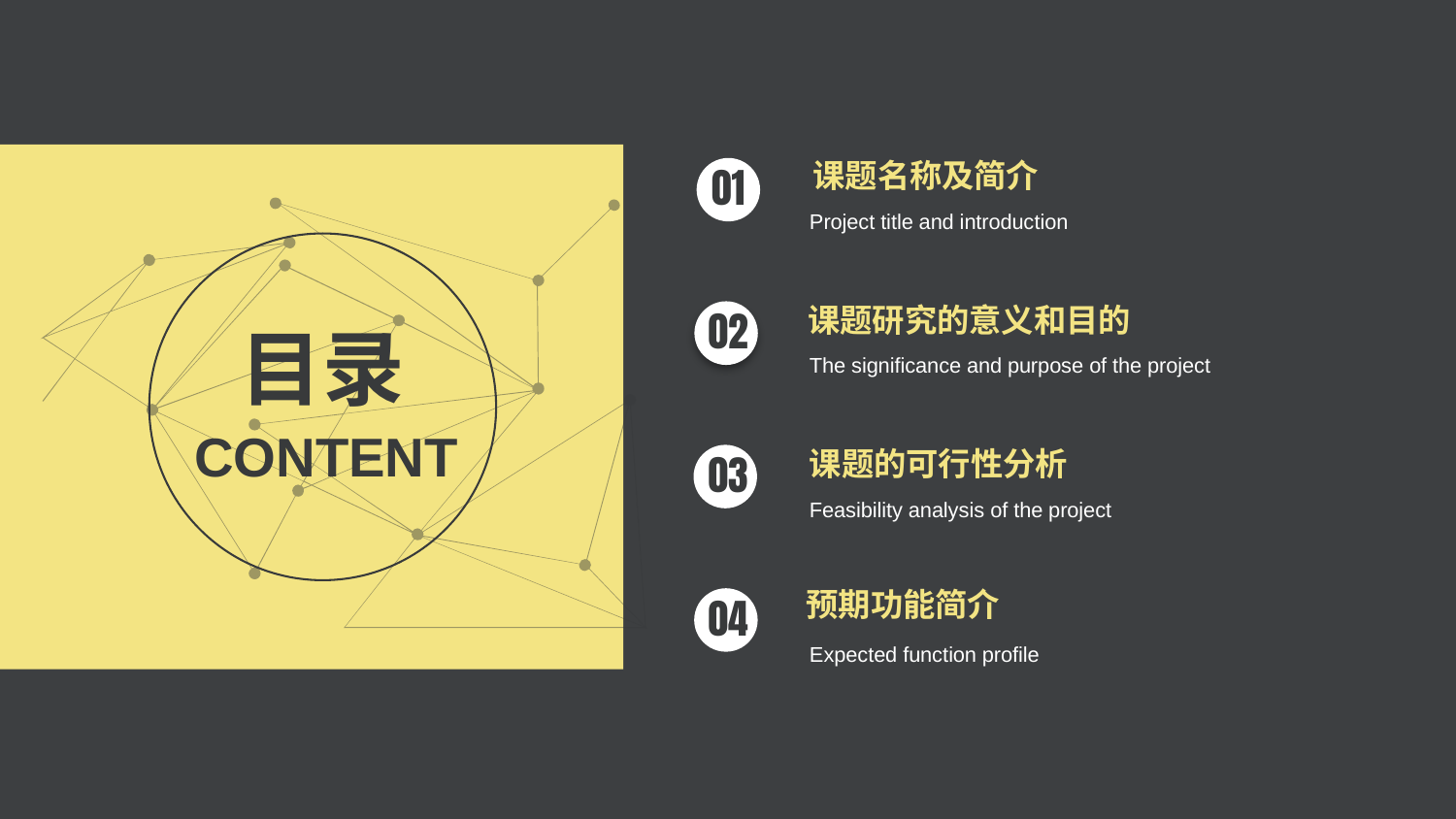

课题名称及简介
01

Project title and introduction

课题研究的意义和目的
02

目录
The significance and purpose of the project

CONTENT
课题的可行性分析
03

Feasibility analysis of the project
预期功能简介
04

Expected function profile